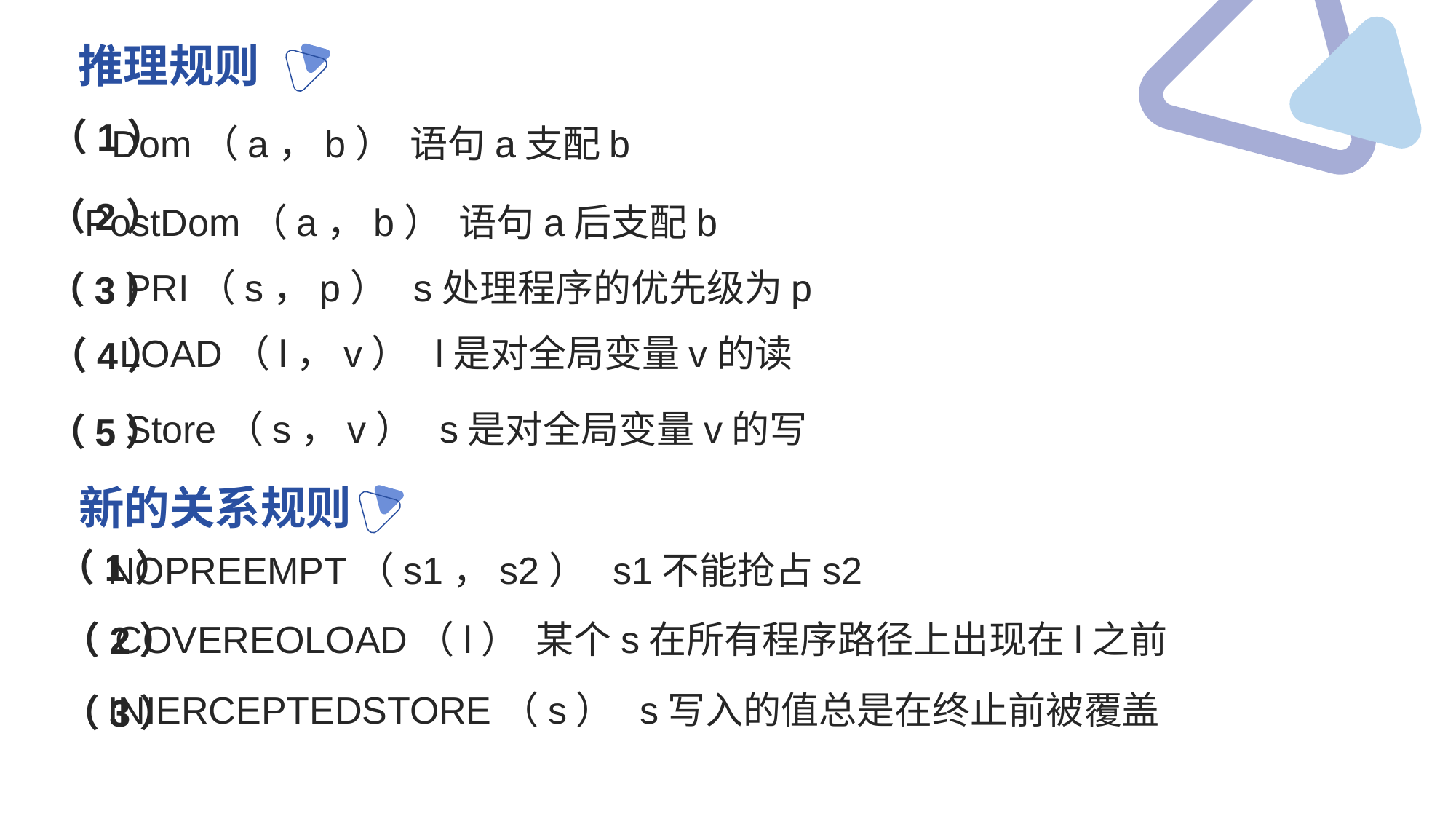

推理规则

（1）
Dom（a，b）  语句a支配b
（2）
      PostDom（a，b）  语句a后支配b
PRI（s，p）  s处理程序的优先级为p
（3）
LOAD（l，v）  l是对全局变量v的读
（4）
Store（s，v）  s是对全局变量v的写
（5）
新的关系规则

（1）
NOPREEMPT（s1，s2）  s1不能抢占s2
COVEREOLOAD（l）  某个s在所有程序路径上出现在l之前
（2）
INIERCEPTEDSTORE（s）  s写入的值总是在终止前被覆盖
（3）